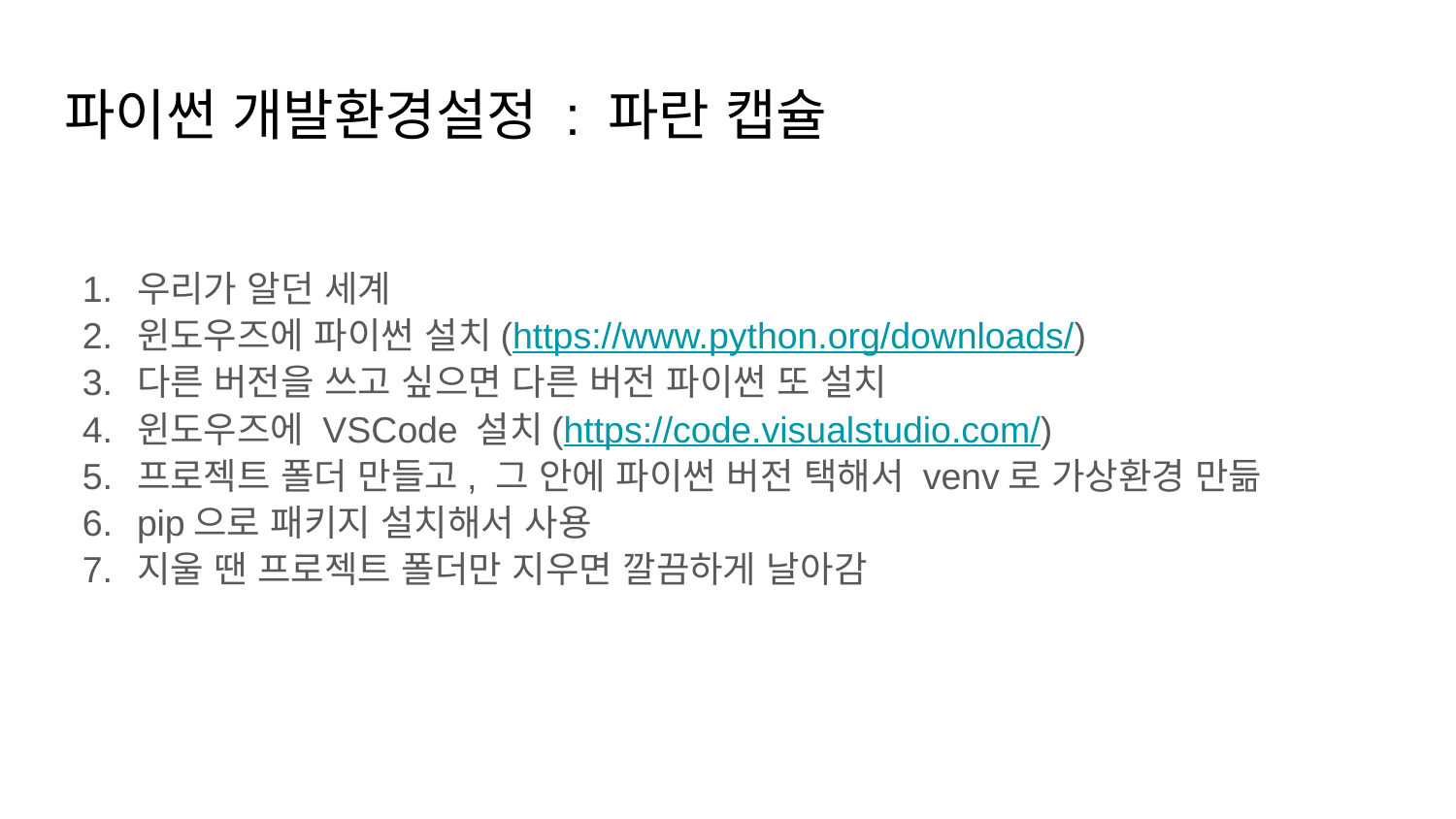

# 파이썬 개발환경설정 : 파란 캡슐

우리가 알던 세계
윈도우즈에 파이썬 설치(https://www.python.org/downloads/)
다른 버전을 쓰고 싶으면 다른 버전 파이썬 또 설치
윈도우즈에 VSCode 설치(https://code.visualstudio.com/)
프로젝트 폴더 만들고, 그 안에 파이썬 버전 택해서 venv로 가상환경 만듦
pip으로 패키지 설치해서 사용
지울 땐 프로젝트 폴더만 지우면 깔끔하게 날아감